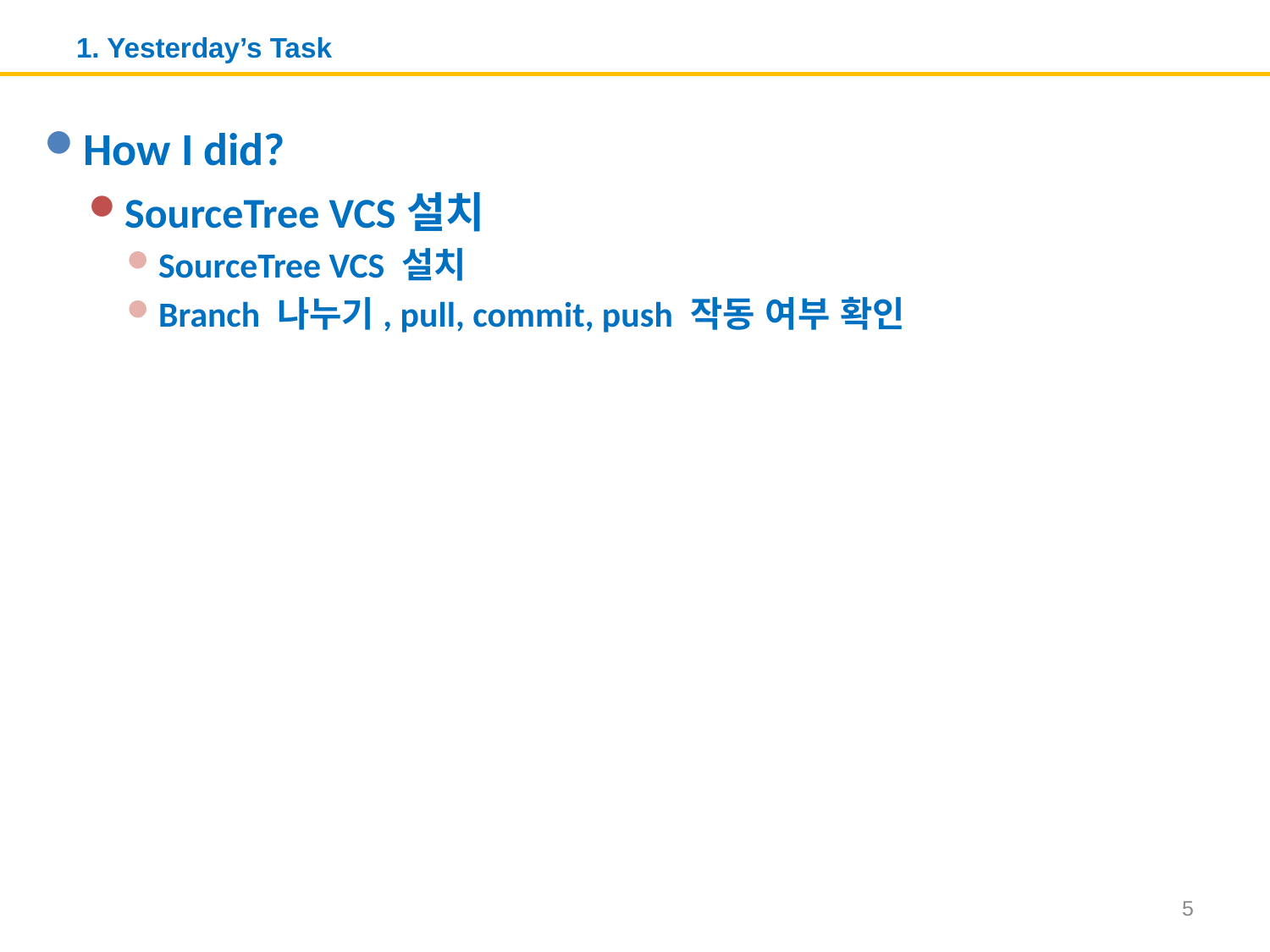

# 1. Yesterday’s Task
How I did?
SourceTree VCS설치
SourceTree VCS 설치
Branch 나누기, pull, commit, push 작동 여부 확인

5